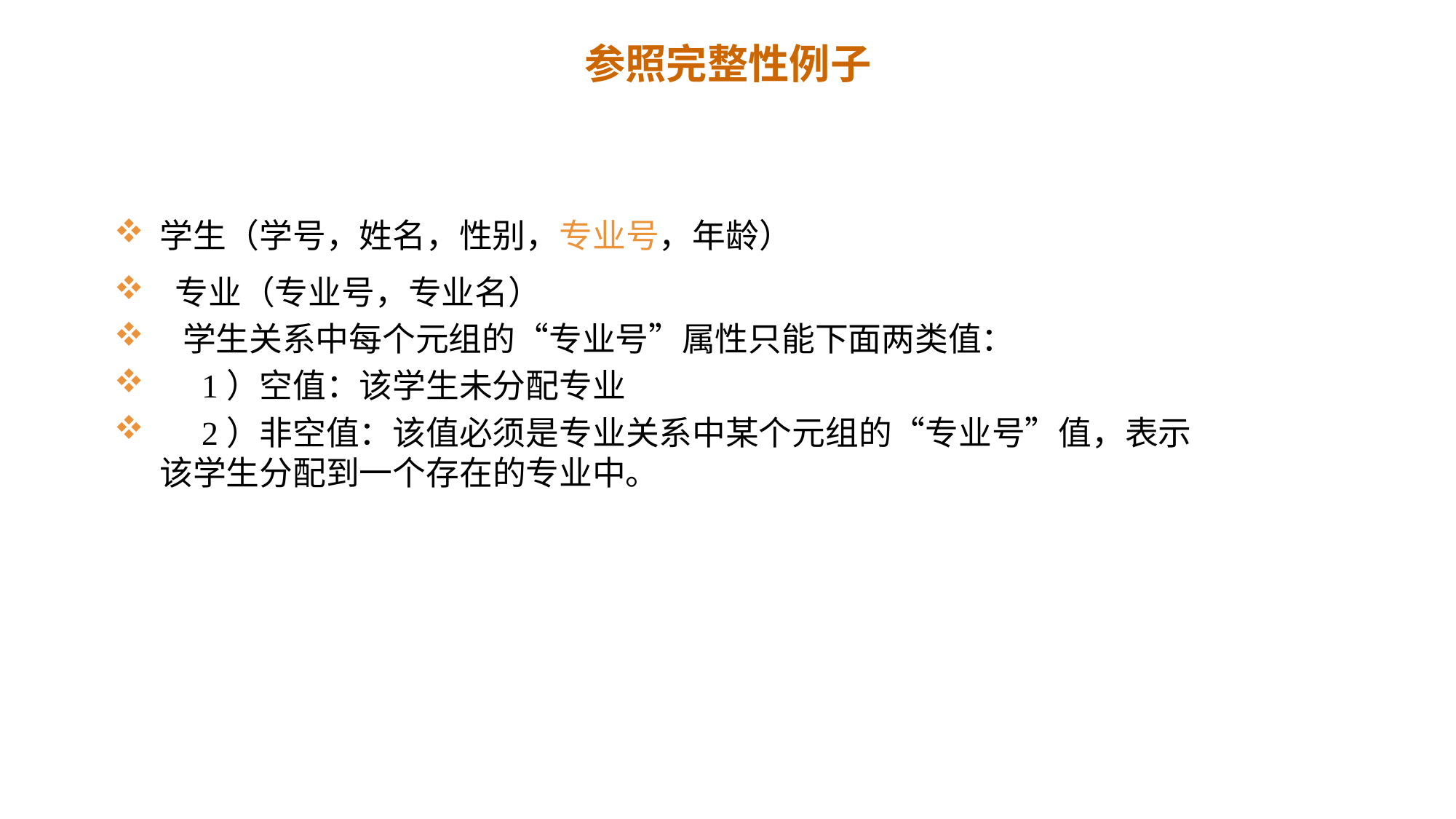

# 参照完整性例子
学生（学号，姓名，性别，专业号，年龄）
 专业（专业号，专业名）
  学生关系中每个元组的“专业号”属性只能下面两类值：
     1）空值：该学生未分配专业
     2）非空值：该值必须是专业关系中某个元组的“专业号”值，表示该学生分配到一个存在的专业中。